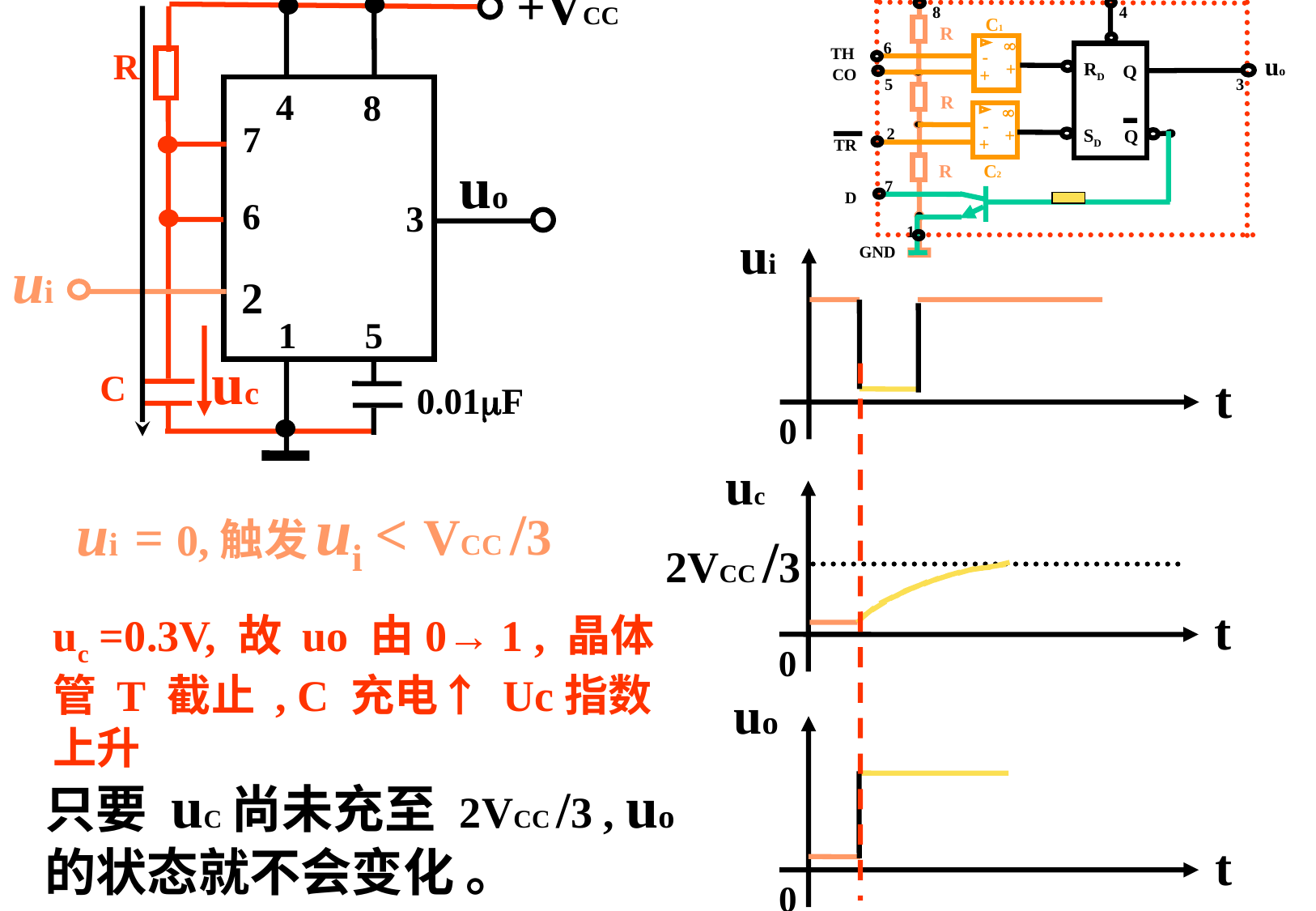

R
VCC
8
4

C1
R

∞
6

-

+
RD

Q

+

3
5

R

∞

-

2
+
SD
Q

+

R
C2

7

1

TH
uo
CO
TR
D
GND

+VCC

R

uo

ui

uc
C

0.01μF

4
8
7
6
3
2
1
5

ui

t
0

uc

2VCC /3

t

0

uo

t
0

ui < VCC /3
ui  = 0,触发

uc =0.3V, 故 uo 由0→ 1 , 晶体管 T 截止 , C 充电↑ Uc指数上升
只要 uC 尚未充至 2VCC /3 , uo 的状态就不会变化 。